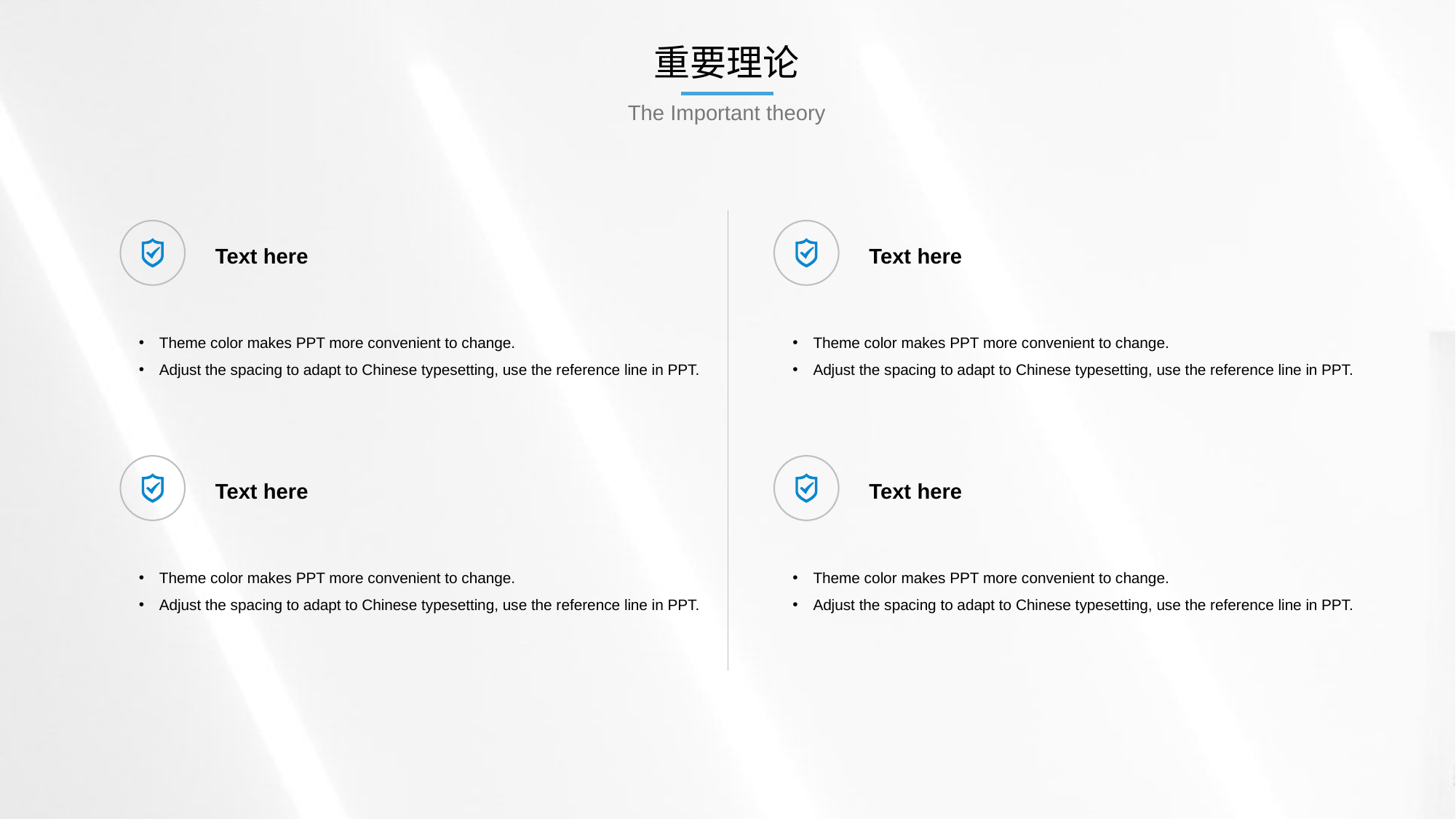

重要理论
The Important theory

Text here
Theme color makes PPT more convenient to change.
Adjust the spacing to adapt to Chinese typesetting, use the reference line in PPT.

Text here
Theme color makes PPT more convenient to change.
Adjust the spacing to adapt to Chinese typesetting, use the reference line in PPT.

Text here
Theme color makes PPT more convenient to change.
Adjust the spacing to adapt to Chinese typesetting, use the reference line in PPT.

Text here
Theme color makes PPT more convenient to change.
Adjust the spacing to adapt to Chinese typesetting, use the reference line in PPT.